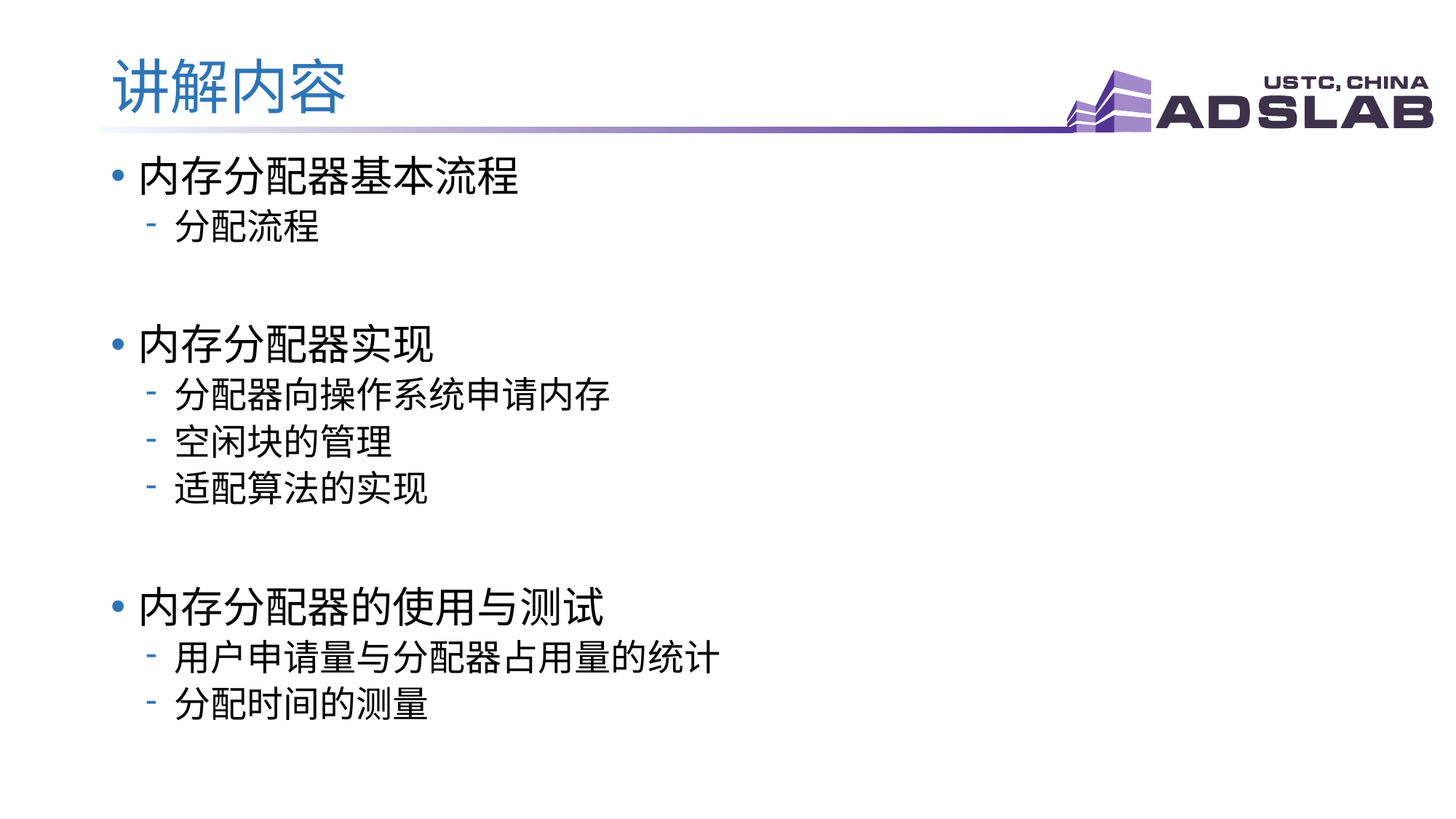

# 讲解内容
内存分配器基本流程
分配流程

内存分配器实现
分配器向操作系统申请内存
空闲块的管理
适配算法的实现

内存分配器的使用与测试
用户申请量与分配器占用量的统计
分配时间的测量

2